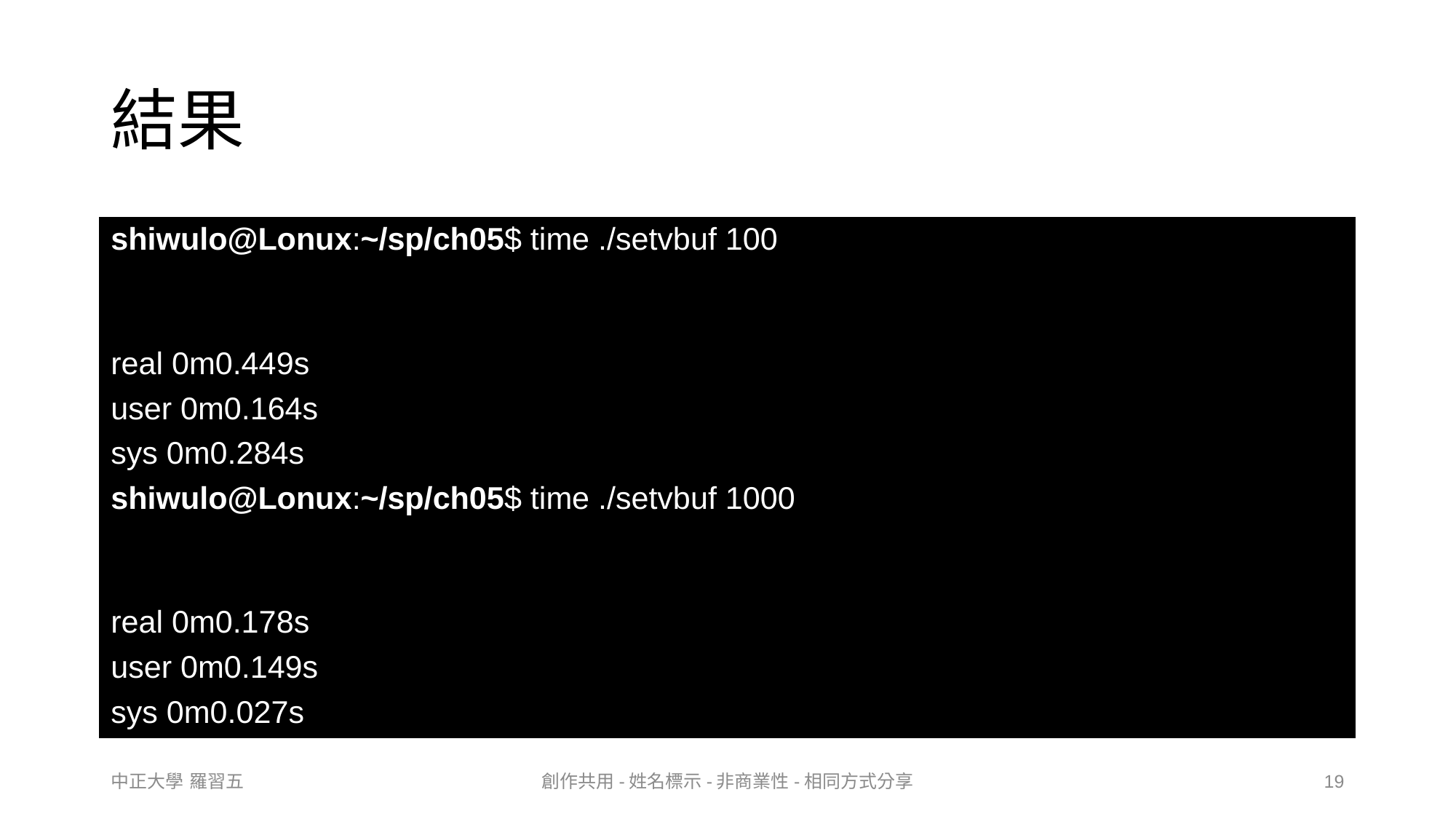

# 結果
shiwulo@Lonux:~/sp/ch05$ time ./setvbuf 100

real 0m0.449s
user 0m0.164s
sys 0m0.284s
shiwulo@Lonux:~/sp/ch05$ time ./setvbuf 1000

real 0m0.178s
user 0m0.149s
sys 0m0.027s

中正大學 羅習五
創作共用-姓名標示-非商業性-相同方式分享
19